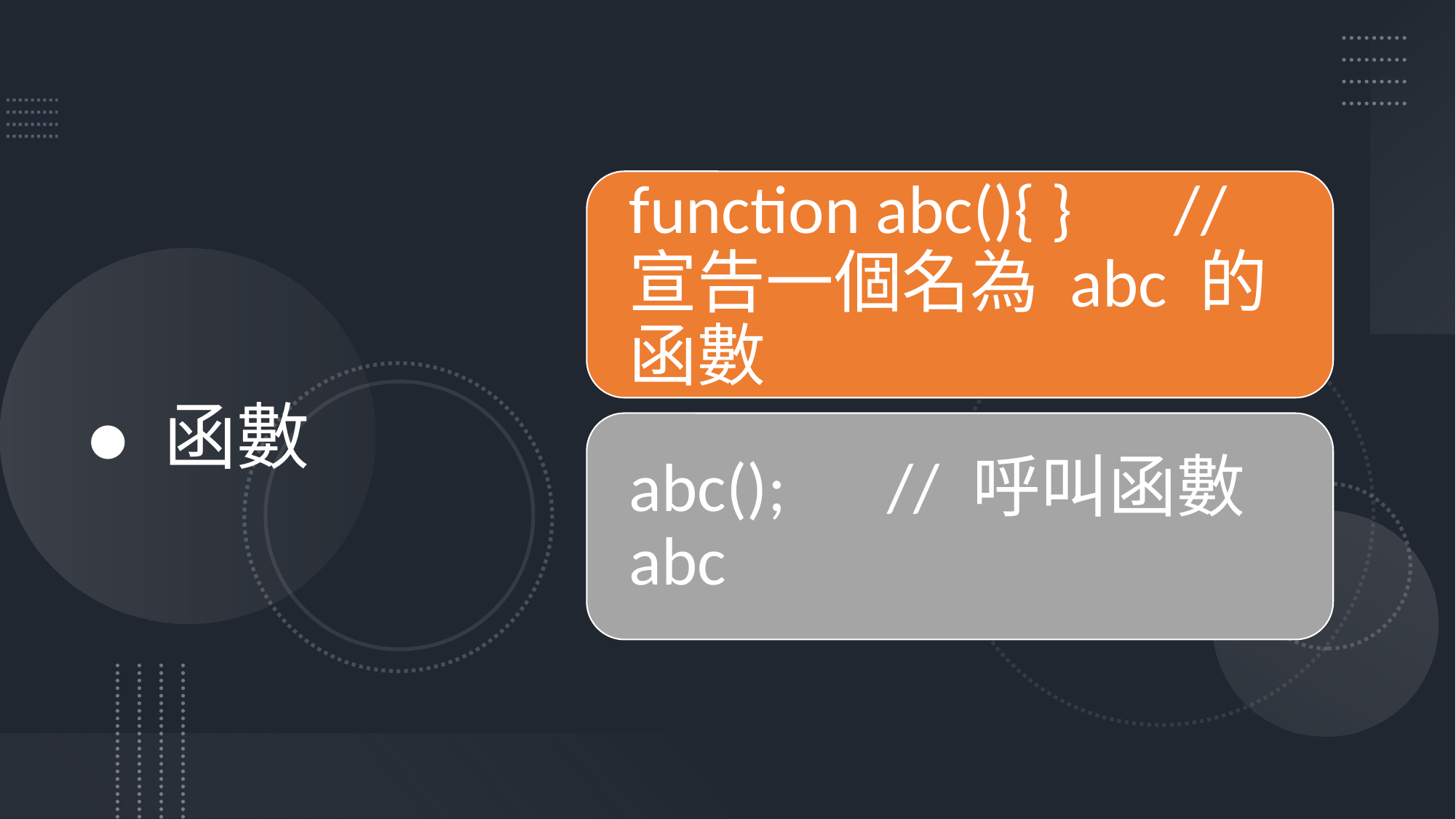

# ● 函數
function abc(){ }　// 宣告一個名為 abc 的函數
abc();　// 呼叫函數 abc